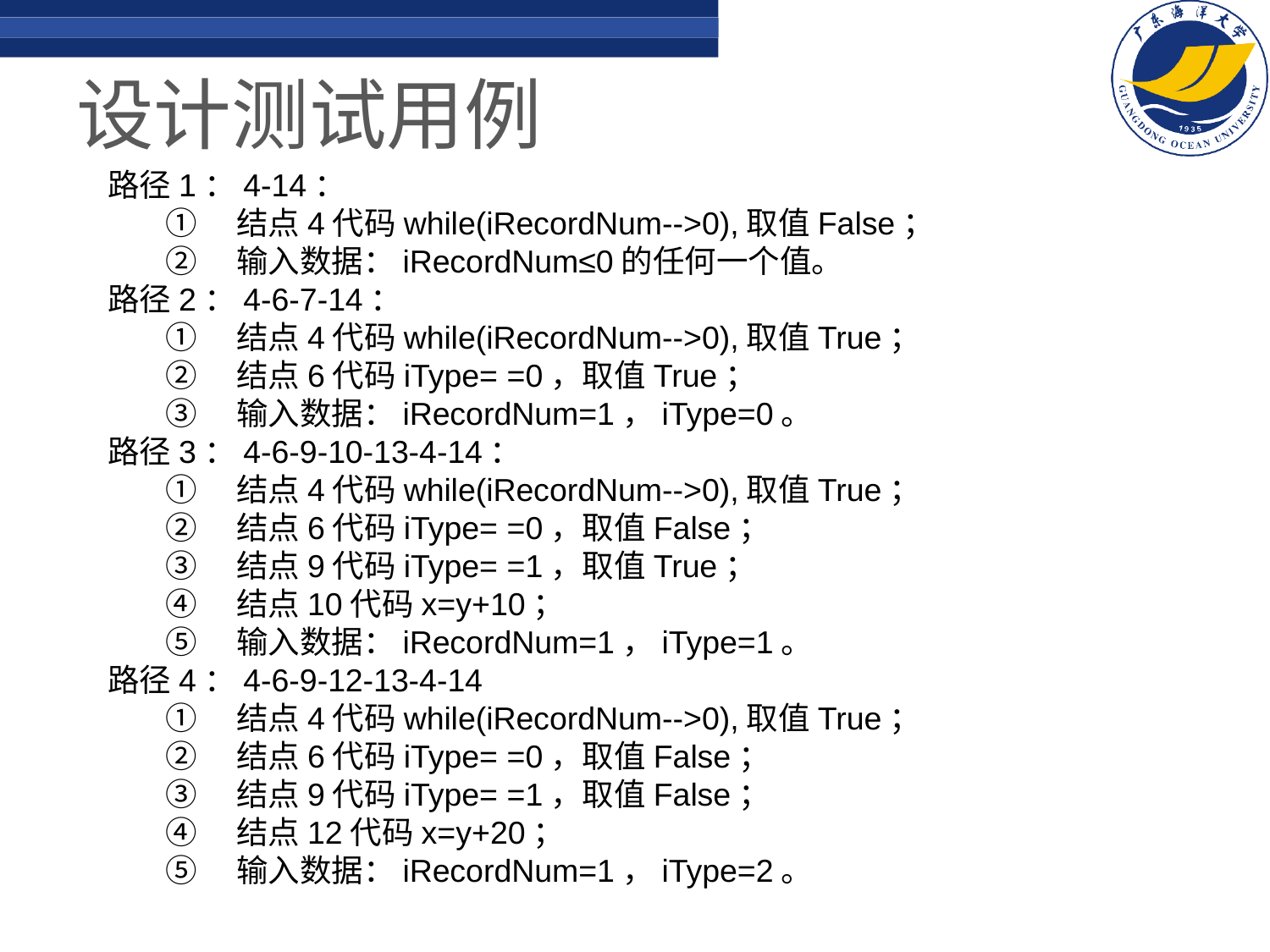

# 设计测试用例
路径1：4-14：
        ①　结点4代码while(iRecordNum-->0),取值False；
        ②　输入数据：iRecordNum≤0的任何一个值。
路径2：4-6-7-14：
        ①　结点4代码while(iRecordNum-->0),取值True；
        ②　结点6代码iType= =0，取值True；
        ③　输入数据：iRecordNum=1，iType=0。
路径3：4-6-9-10-13-4-14：
        ①　结点4代码while(iRecordNum-->0),取值True；
        ②　结点6代码iType= =0，取值False；
        ③　结点9代码iType= =1，取值True；
        ④　结点10代码x=y+10；
        ⑤　输入数据：iRecordNum=1，iType=1。
路径4：4-6-9-12-13-4-14
        ①　结点4代码while(iRecordNum-->0),取值True；
        ②　结点6代码iType= =0，取值False；
        ③　结点9代码iType= =1，取值False；
        ④　结点12代码x=y+20；
        ⑤　输入数据：iRecordNum=1，iType=2。

49